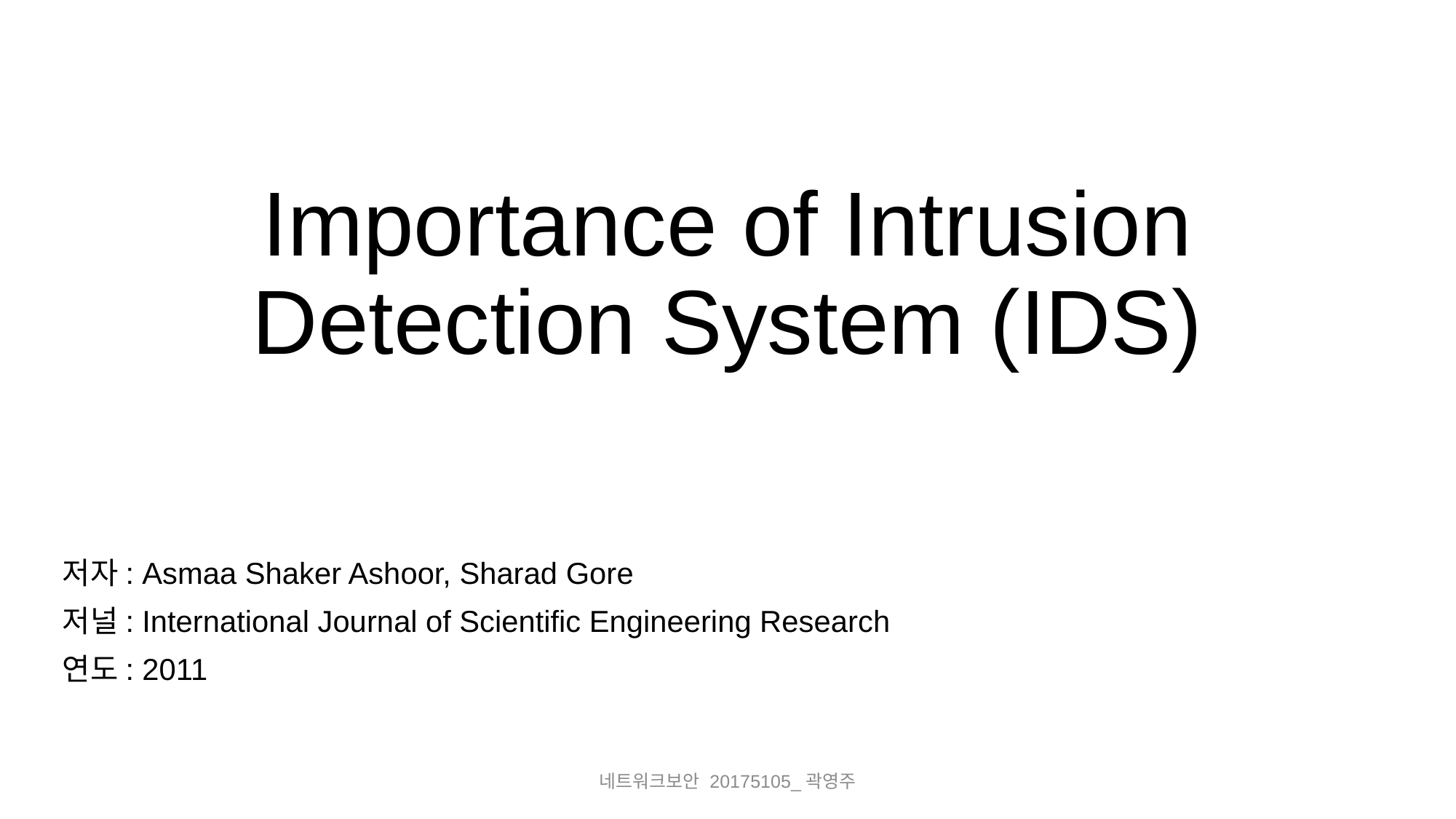

# Importance of Intrusion Detection System (IDS)
저자: Asmaa Shaker Ashoor, Sharad Gore
저널: International Journal of Scientific Engineering Research
연도: 2011
네트워크보안 20175105_곽영주